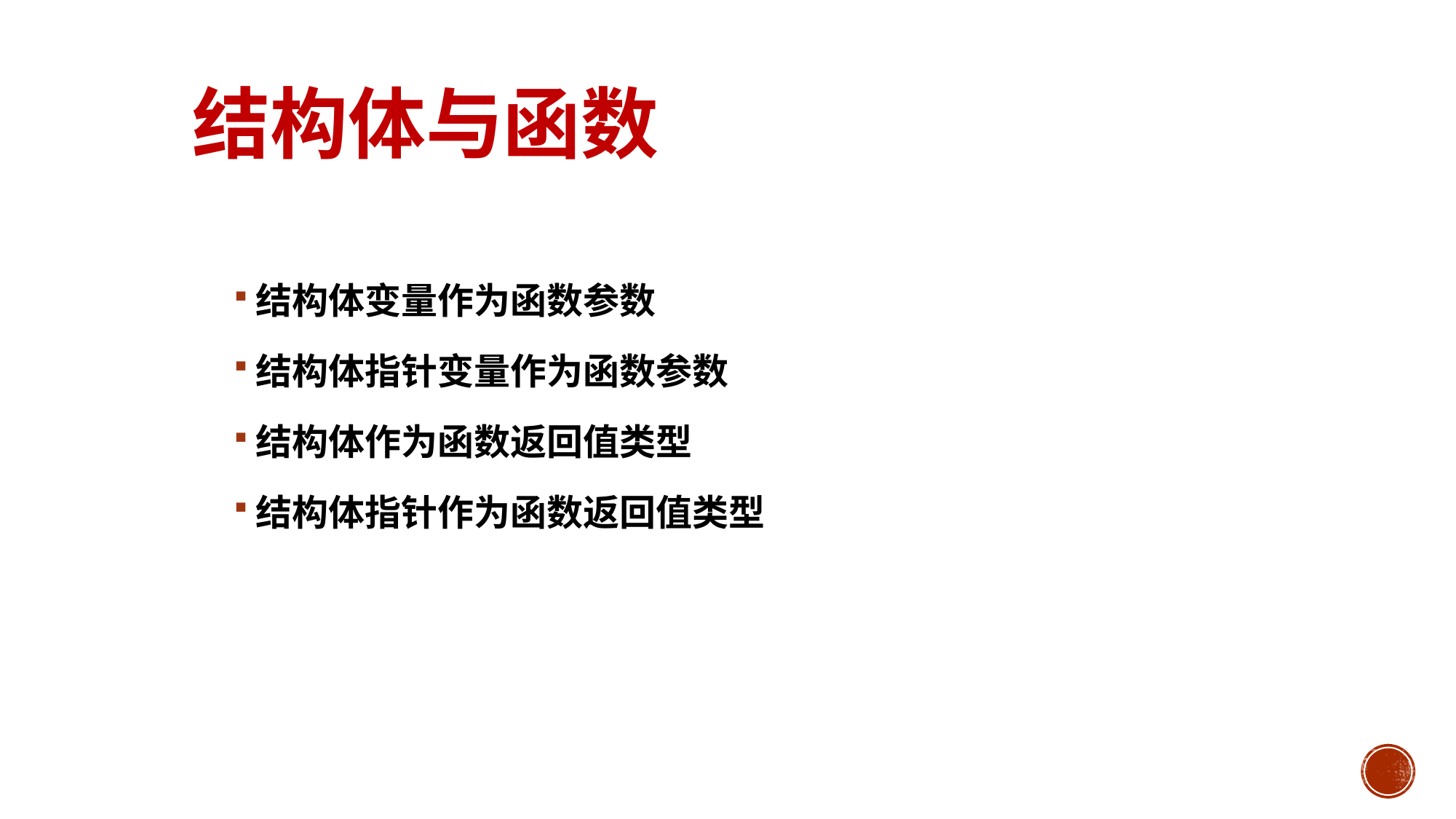

# 结构体与函数
结构体变量作为函数参数
结构体指针变量作为函数参数
结构体作为函数返回值类型
结构体指针作为函数返回值类型

19